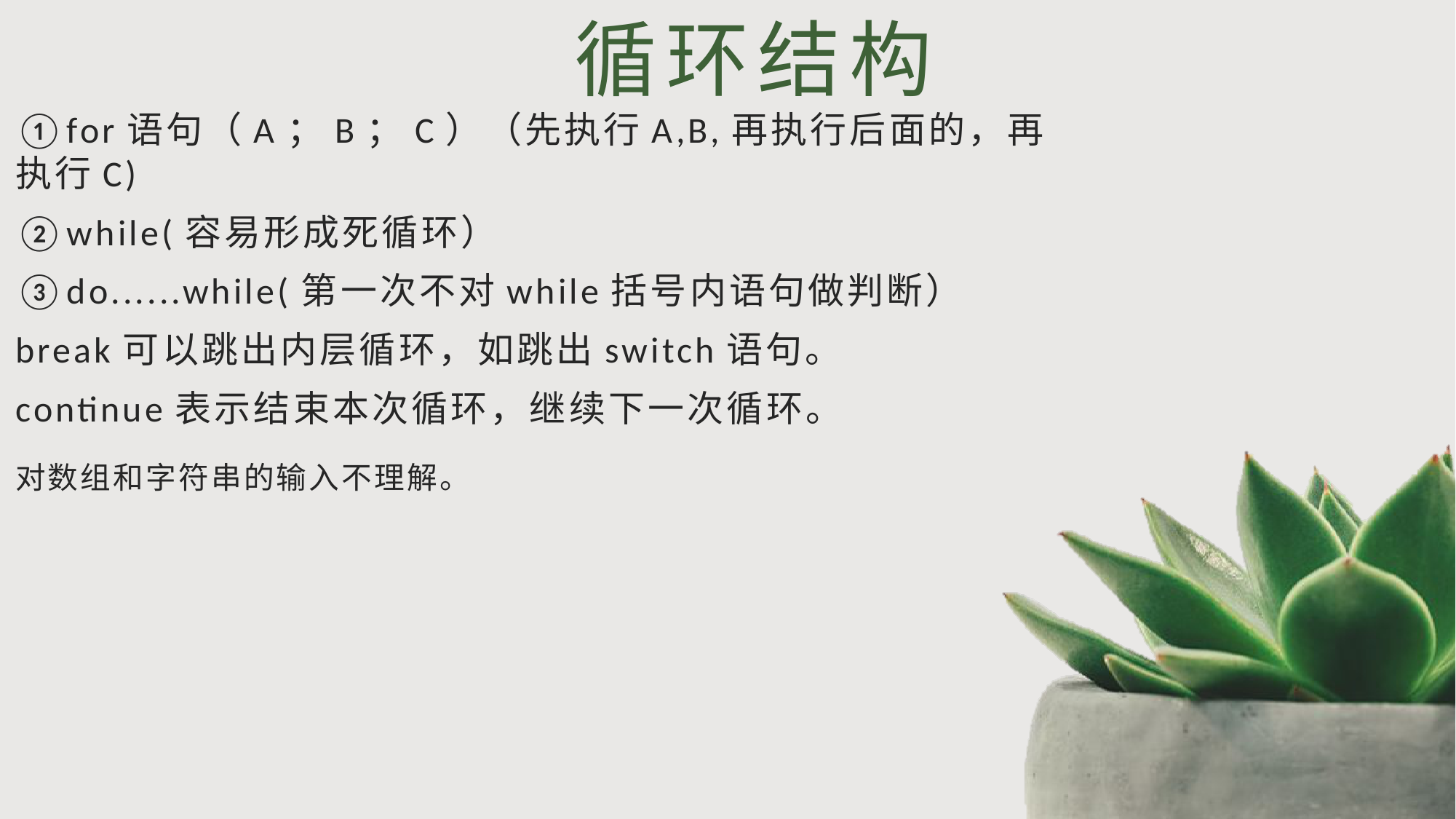

# 循环结构
①for语句（A；B；C）（先执行A,B,再执行后面的，再执行C)
②while(容易形成死循环）
③do......while(第一次不对while括号内语句做判断）
break可以跳出内层循环，如跳出switch语句。
continue表示结束本次循环，继续下一次循环。

对数组和字符串的输入不理解。